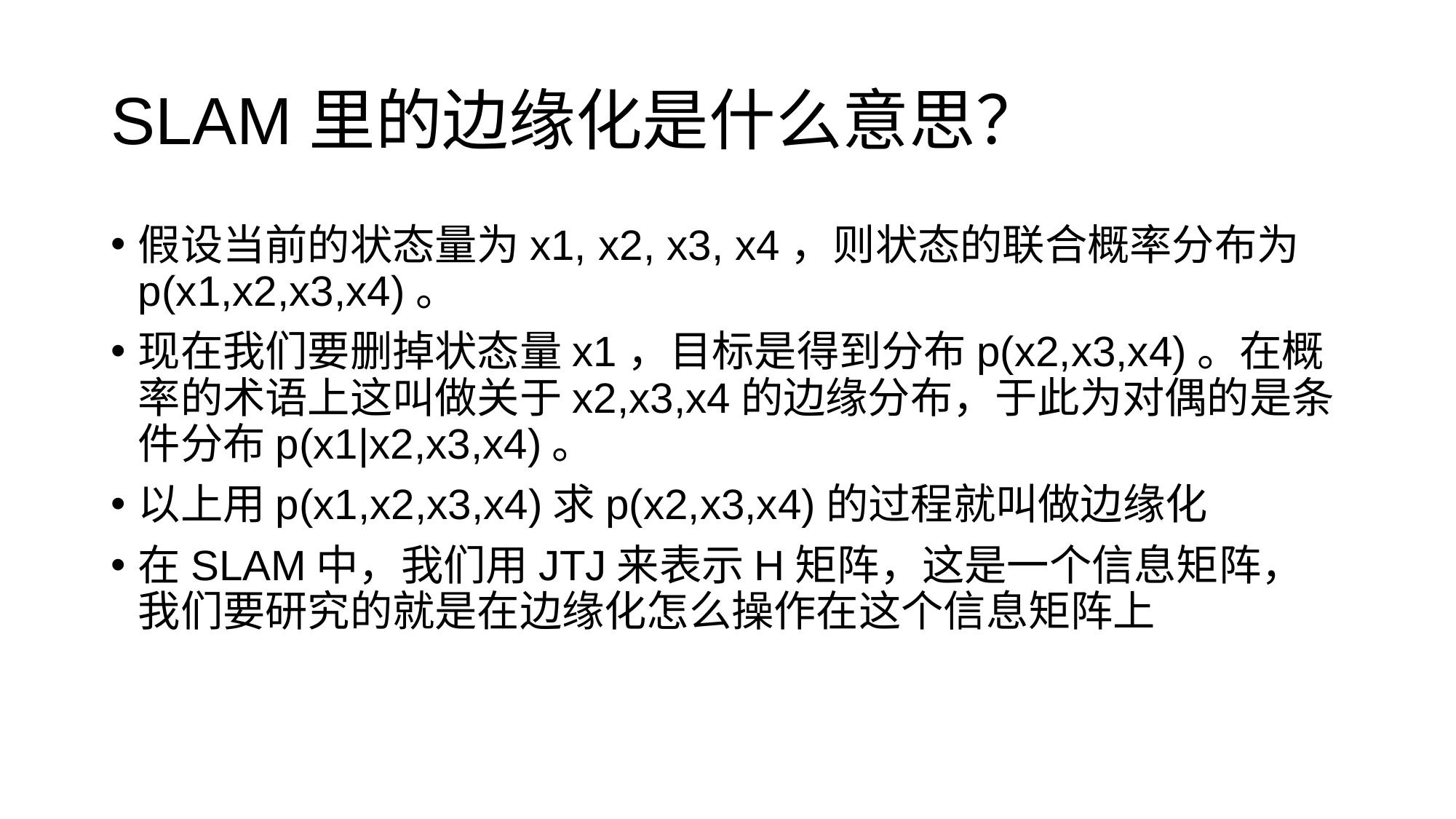

# SLAM里的边缘化是什么意思？
假设当前的状态量为x1, x2, x3, x4，则状态的联合概率分布为p(x1,x2,x3,x4)。
现在我们要删掉状态量x1，目标是得到分布p(x2,x3,x4)。在概率的术语上这叫做关于x2,x3,x4的边缘分布，于此为对偶的是条件分布p(x1|x2,x3,x4)。
以上用p(x1,x2,x3,x4)求p(x2,x3,x4)的过程就叫做边缘化
在SLAM中，我们用JTJ来表示H矩阵，这是一个信息矩阵，我们要研究的就是在边缘化怎么操作在这个信息矩阵上